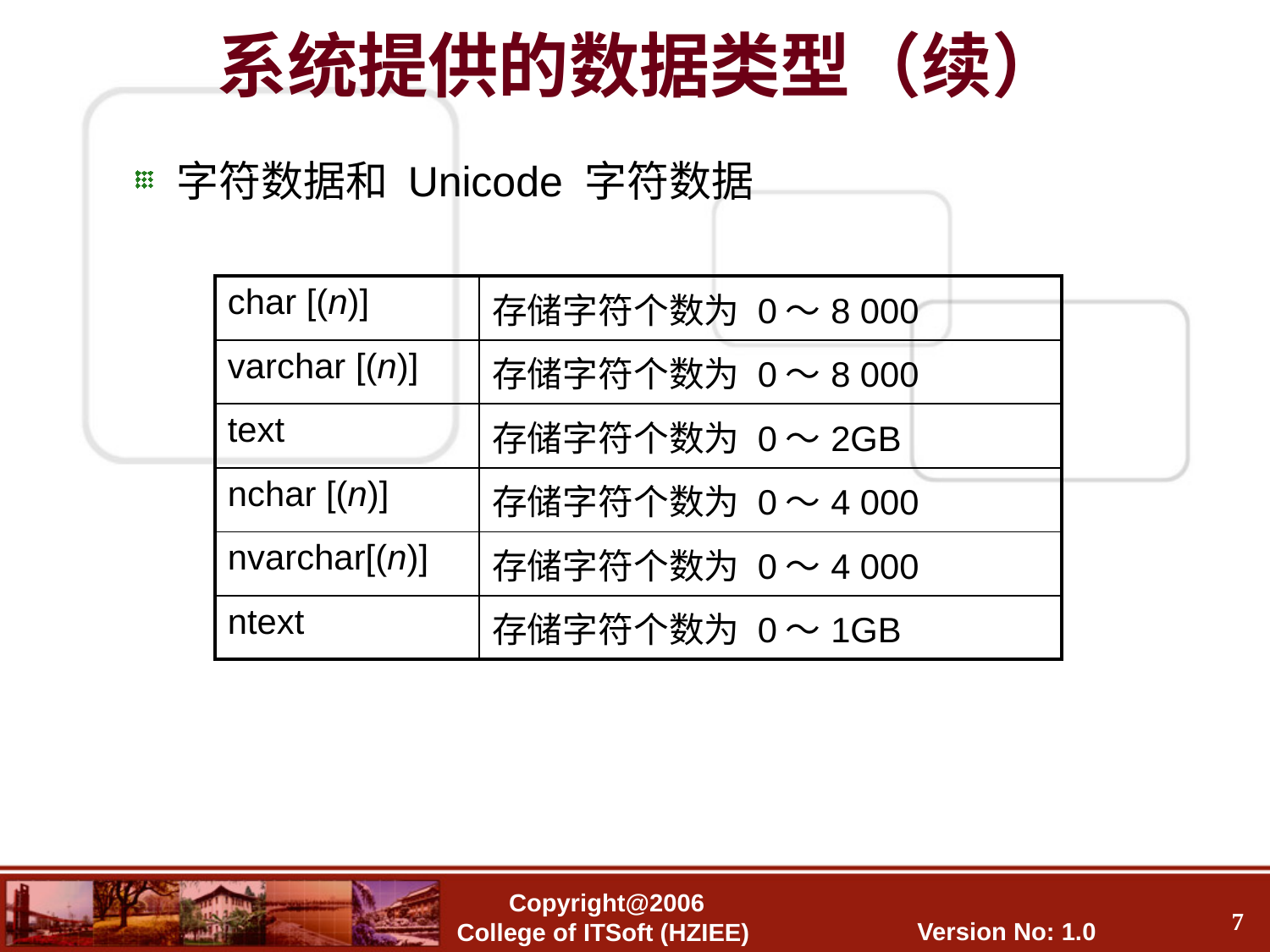

系统提供的数据类型（续）
字符数据和 Unicode 字符数据
| char [(n)] | 存储字符个数为 0～8 000 |
| --- | --- |
| varchar [(n)] | 存储字符个数为 0～8 000 |
| text | 存储字符个数为 0～2GB |
| nchar [(n)] | 存储字符个数为 0～4 000 |
| nvarchar[(n)] | 存储字符个数为 0～4 000 |
| ntext | 存储字符个数为 0～1GB |